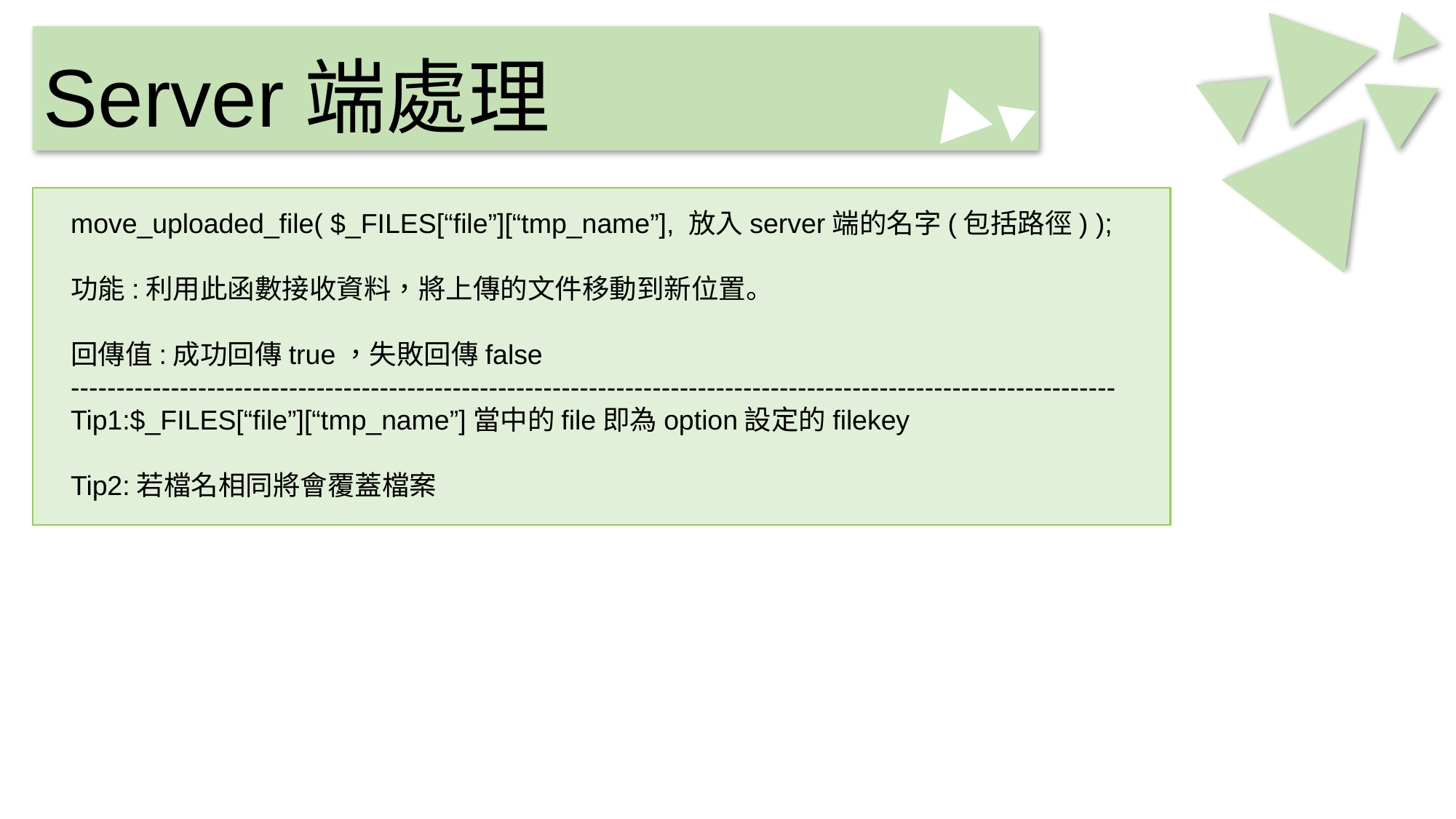

# Server端處理

move_uploaded_file( $_FILES[“file”][“tmp_name”], 放入server端的名字(包括路徑) );

功能:利用此函數接收資料，將上傳的文件移動到新位置。

回傳值:成功回傳true，失敗回傳false
-------------------------------------------------------------------------------------------------------------------
Tip1:$_FILES[“file”][“tmp_name”]當中的file即為option設定的filekey

Tip2:若檔名相同將會覆蓋檔案